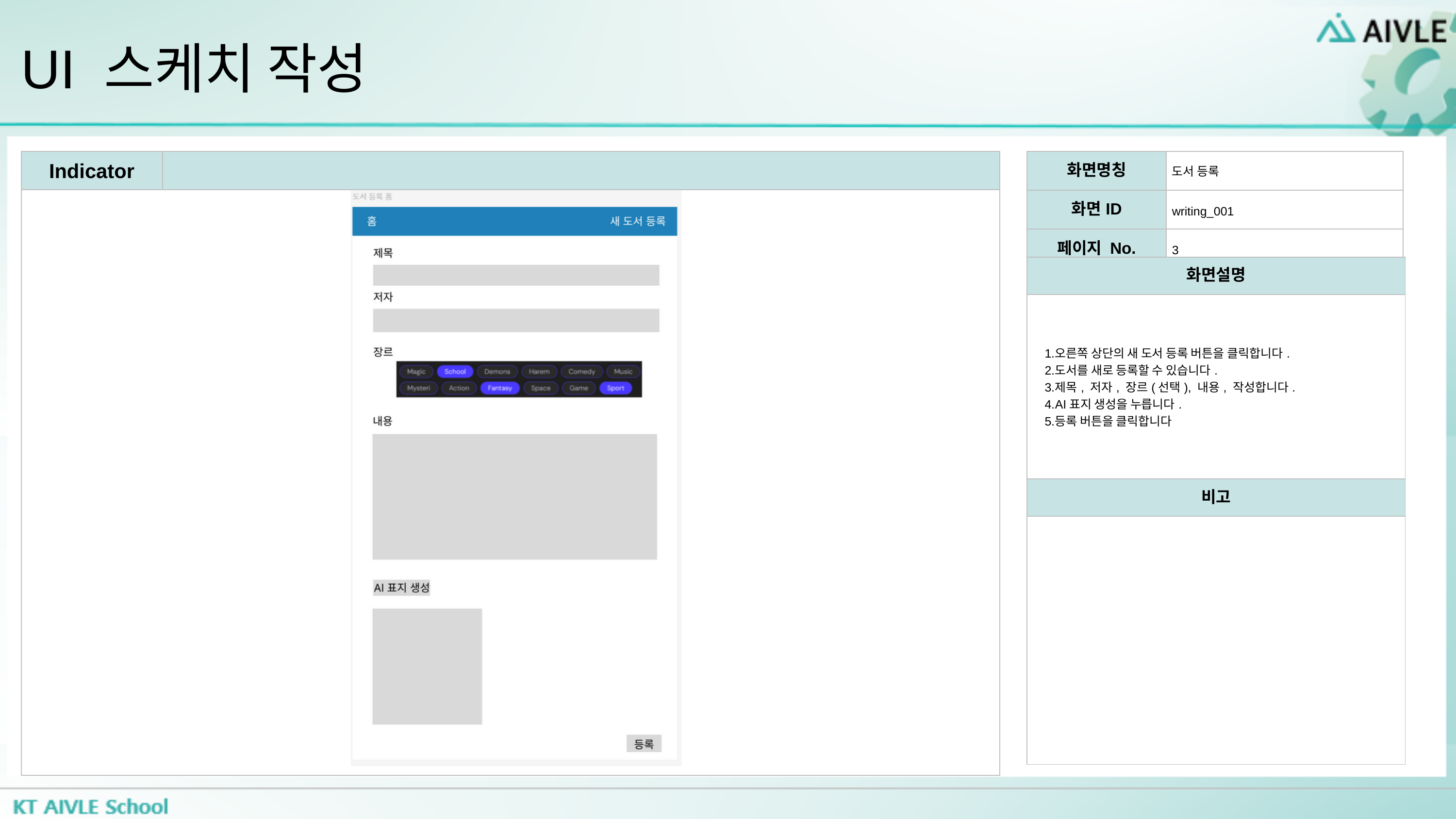

UI 스케치 작성

| Indicator |  |
| --- | --- |
|  |  |
| 화면명칭 | 도서 등록 |
| --- | --- |
| 화면ID | writing\_001 |
| 페이지 No. | 3 |

| 화면설명 |
| --- |
| 오른쪽 상단의 새 도서 등록 버튼을 클릭합니다. 도서를 새로 등록할 수 있습니다. 제목, 저자, 장르(선택), 내용, 작성합니다. AI표지 생성을 누릅니다. 등록 버튼을 클릭합니다 |
| 비고 |
|  |